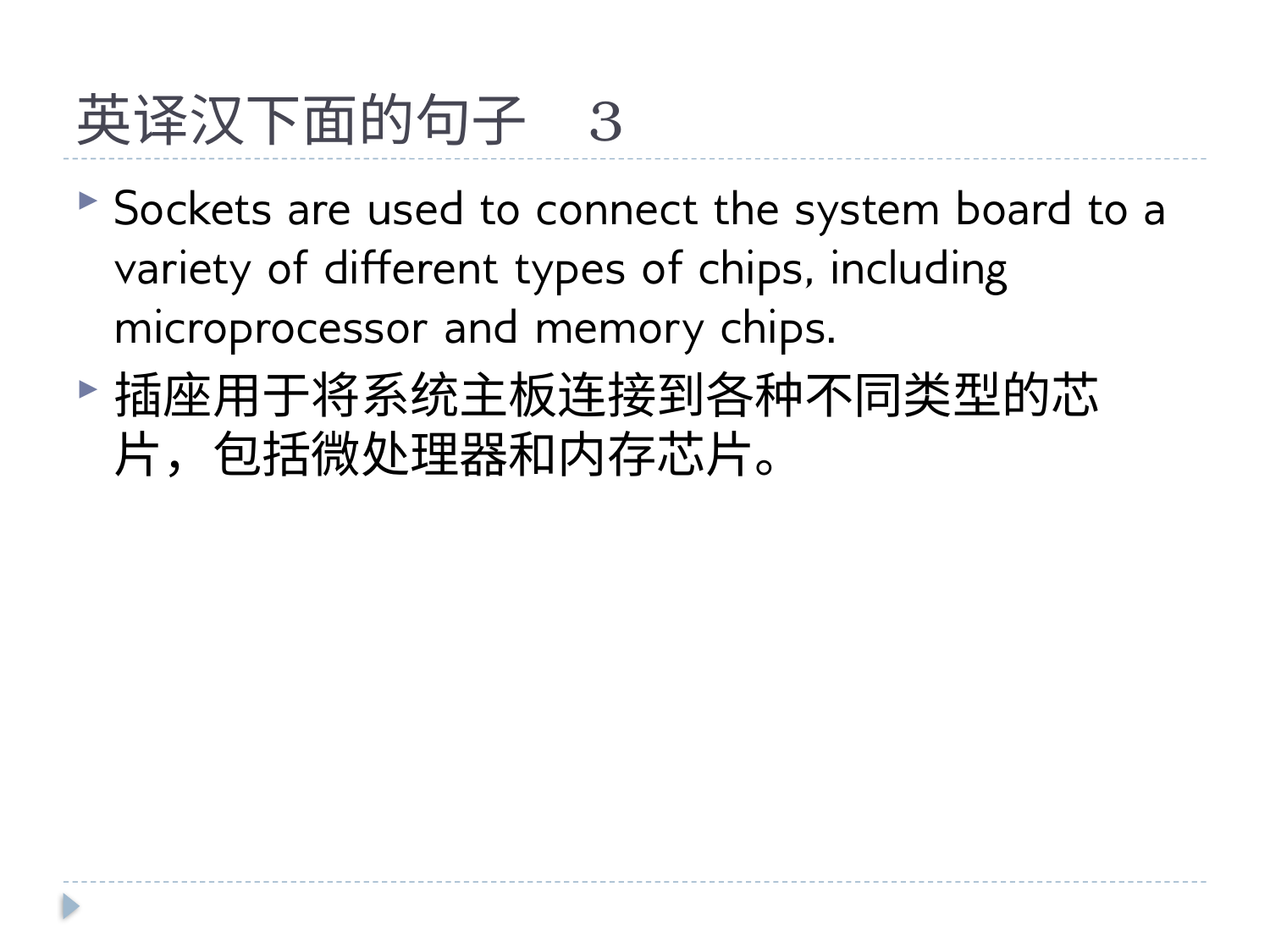

# 英译汉下面的句子   3
Sockets are used to connect the system board to a variety of different types of chips, including microprocessor and memory chips.
插座用于将系统主板连接到各种不同类型的芯片，包括微处理器和内存芯片。